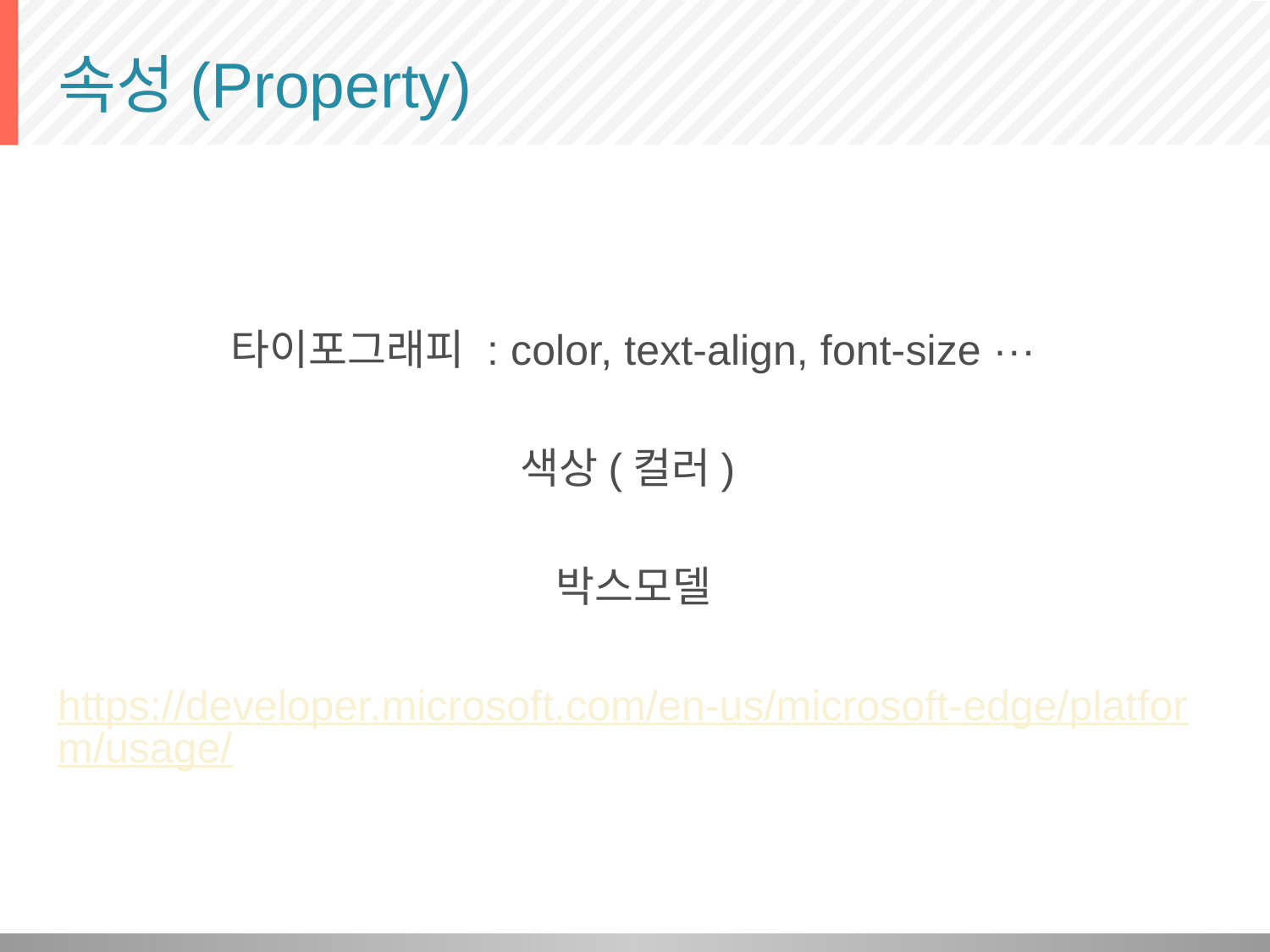

# 속성(Property)
타이포그래피 : color, text-align, font-size ···

색상(컬러)

박스모델

https://developer.microsoft.com/en-us/microsoft-edge/platform/usage/